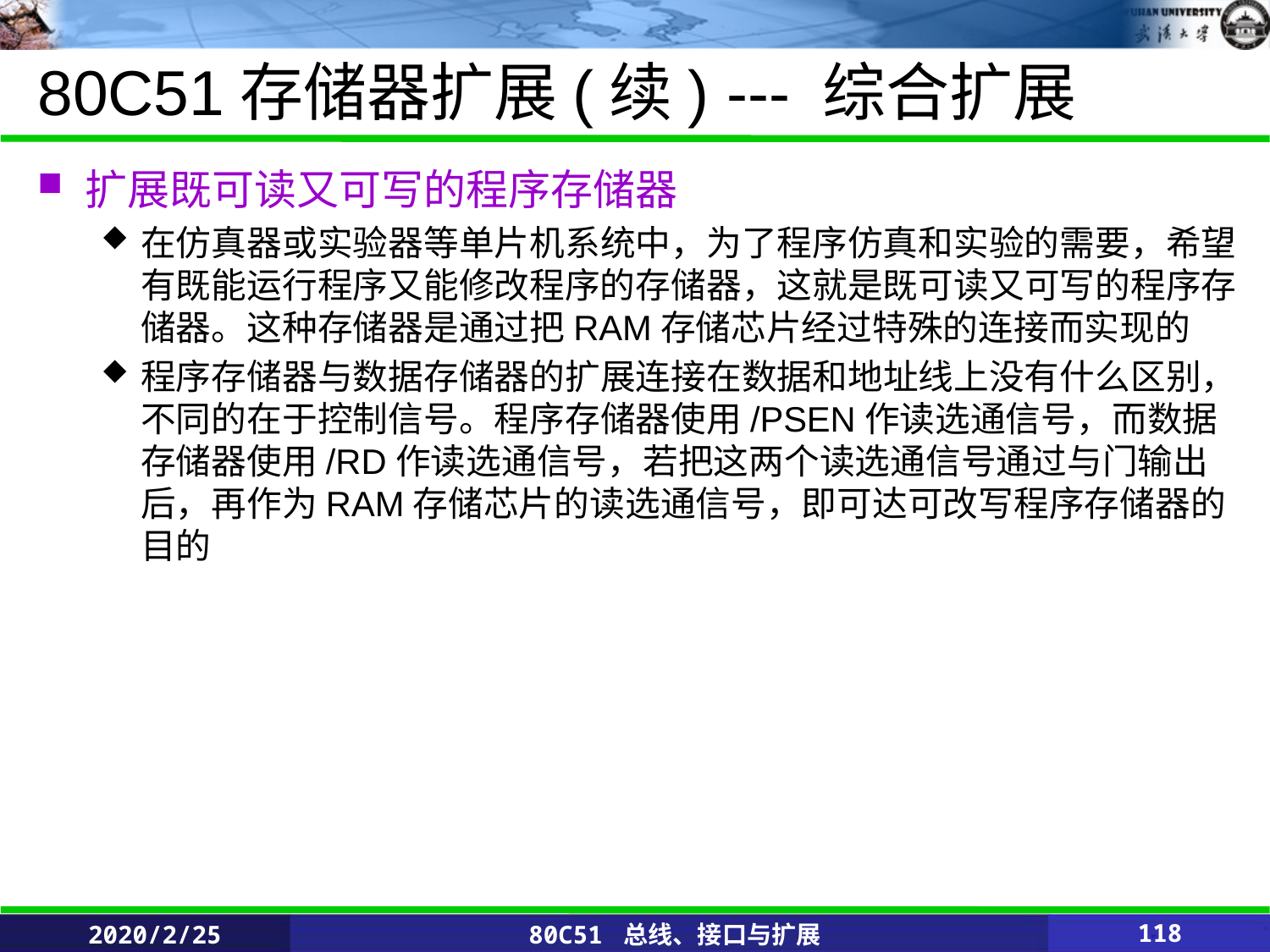

# 80C51存储器扩展(续) --- 综合扩展
扩展既可读又可写的程序存储器
在仿真器或实验器等单片机系统中，为了程序仿真和实验的需要，希望有既能运行程序又能修改程序的存储器，这就是既可读又可写的程序存储器。这种存储器是通过把RAM存储芯片经过特殊的连接而实现的
程序存储器与数据存储器的扩展连接在数据和地址线上没有什么区别，不同的在于控制信号。程序存储器使用/PSEN作读选通信号，而数据存储器使用/RD作读选通信号，若把这两个读选通信号通过与门输出后，再作为RAM存储芯片的读选通信号，即可达可改写程序存储器的目的
2020/2/25
80C51 总线、接口与扩展
118